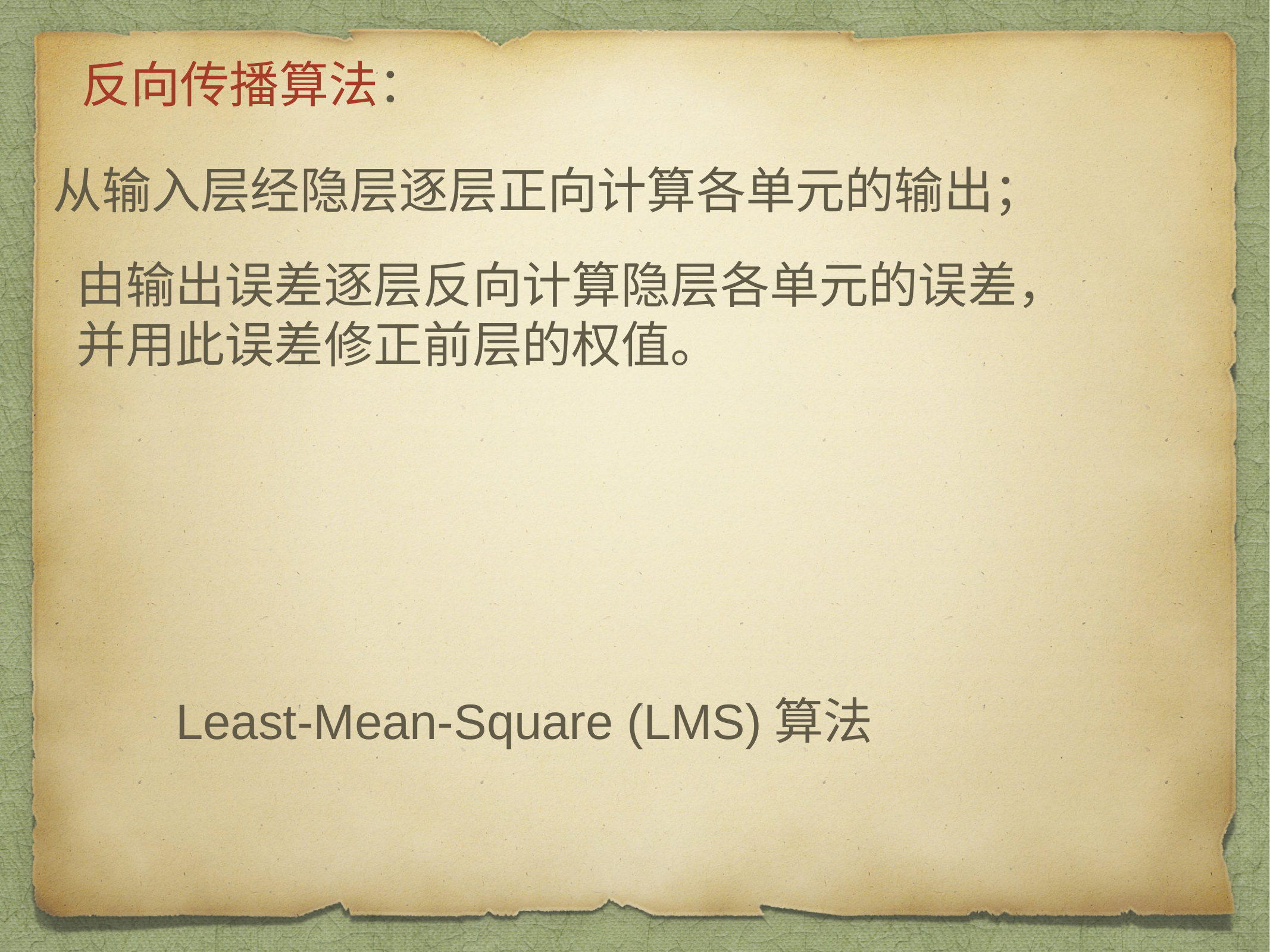

反向传播算法：
从输入层经隐层逐层正向计算各单元的输出；
由输出误差逐层反向计算隐层各单元的误差， 并用此误差修正前层的权值。
Least-Mean-Square (LMS)算法